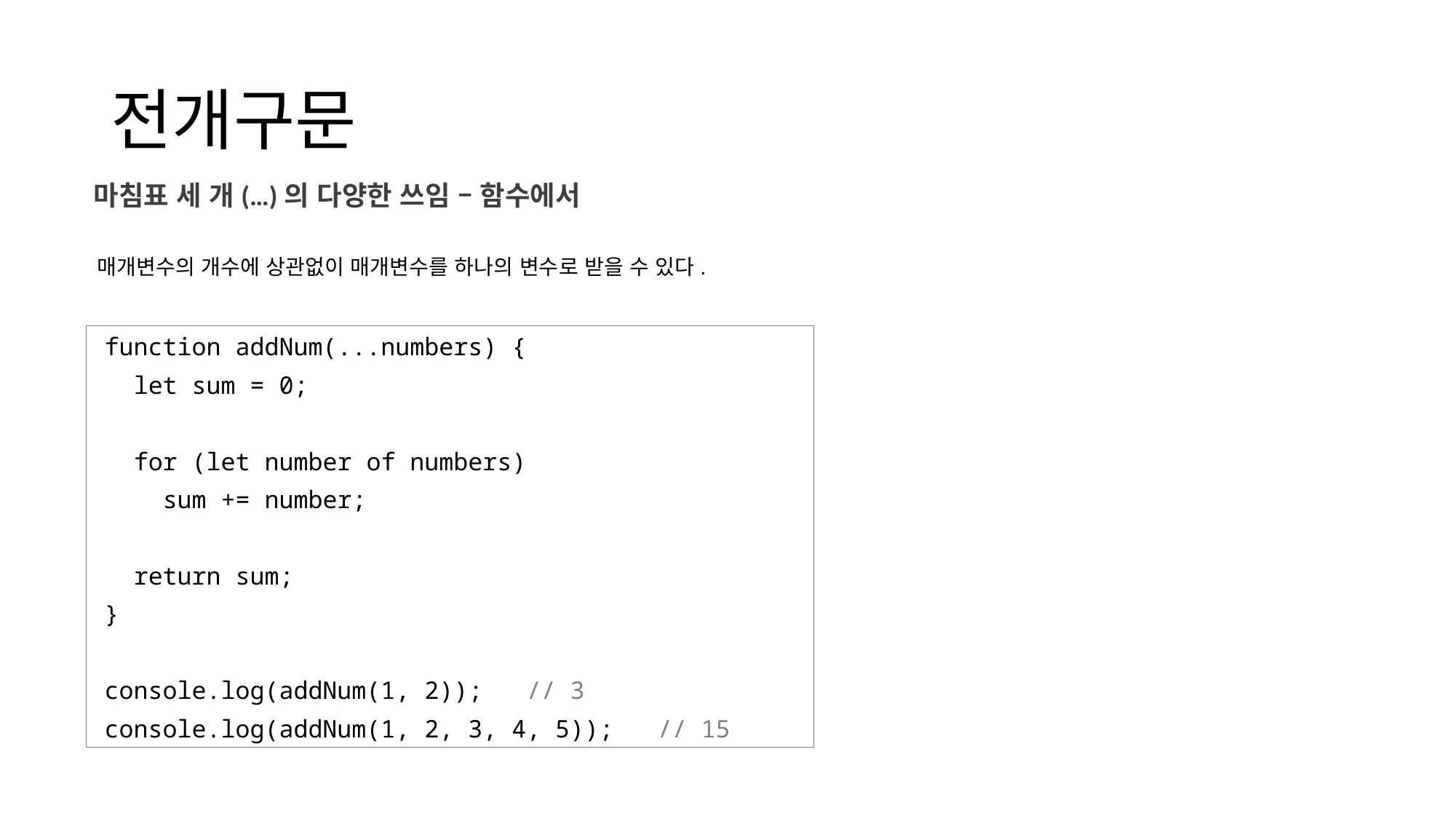

# 전개구문
마침표 세 개(…)의 다양한 쓰임 – 함수에서
매개변수의 개수에 상관없이 매개변수를 하나의 변수로 받을 수 있다.
function addNum(...numbers) {
  let sum = 0;

  for (let number of numbers)
    sum += number;

  return sum;
}

console.log(addNum(1, 2));   // 3
console.log(addNum(1, 2, 3, 4, 5));   // 15